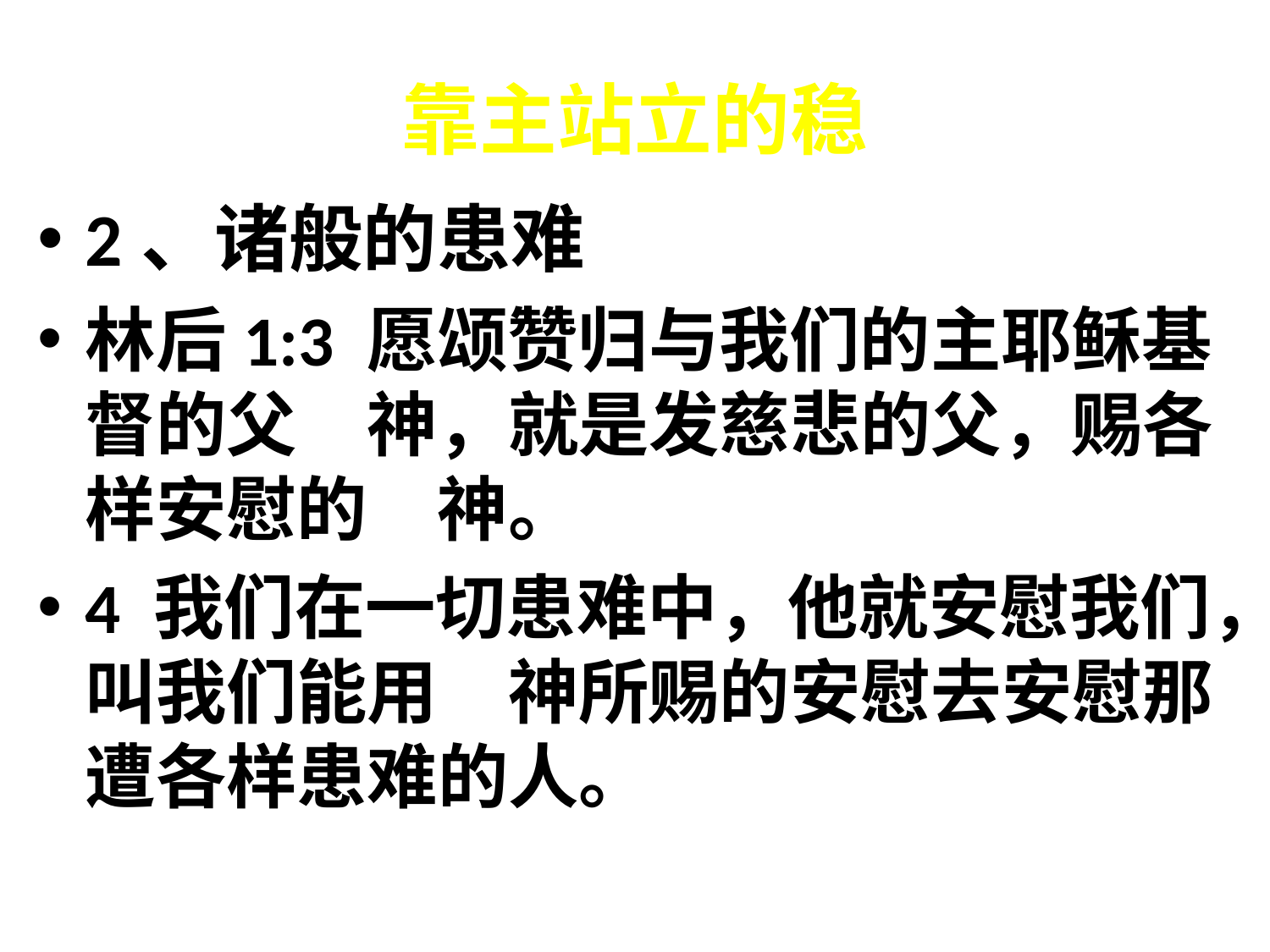

# 靠主站立的稳
2、诸般的患难
林后1:3 愿颂赞归与我们的主耶稣基督的父　神，就是发慈悲的父，赐各样安慰的　神。
4 我们在一切患难中，他就安慰我们，叫我们能用　神所赐的安慰去安慰那遭各样患难的人。